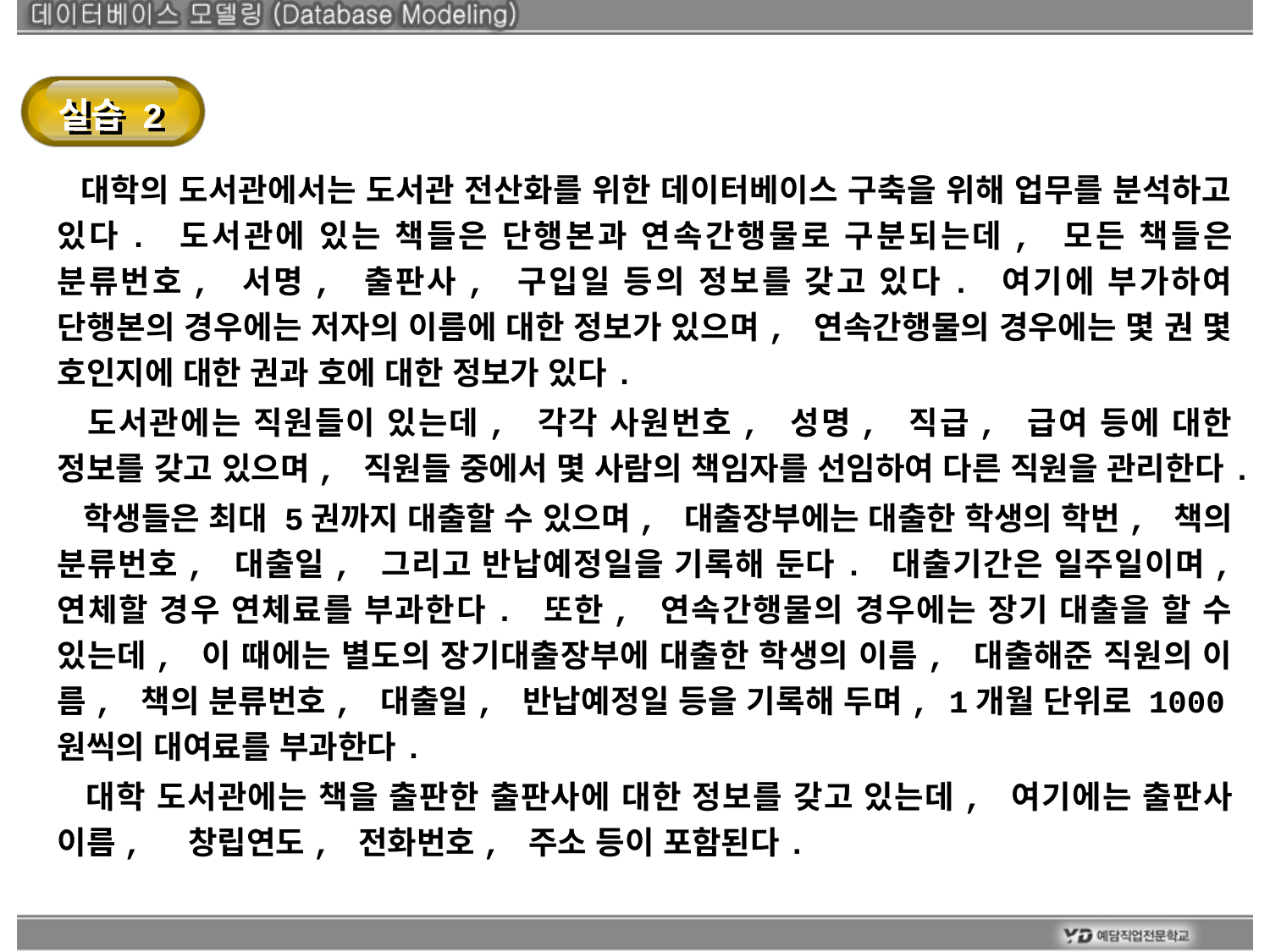

실습 2
  대학의 도서관에서는 도서관 전산화를 위한 데이터베이스 구축을 위해 업무를 분석하고 있다. 도서관에 있는 책들은 단행본과 연속간행물로 구분되는데, 모든 책들은 분류번호, 서명, 출판사, 구입일 등의 정보를 갖고 있다. 여기에 부가하여 단행본의 경우에는 저자의 이름에 대한 정보가 있으며, 연속간행물의 경우에는 몇 권 몇 호인지에 대한 권과 호에 대한 정보가 있다.
  도서관에는 직원들이 있는데, 각각 사원번호, 성명, 직급, 급여 등에 대한 정보를 갖고 있으며, 직원들 중에서 몇 사람의 책임자를 선임하여 다른 직원을 관리한다.
  학생들은 최대 5권까지 대출할 수 있으며, 대출장부에는 대출한 학생의 학번, 책의 분류번호, 대출일, 그리고 반납예정일을 기록해 둔다. 대출기간은 일주일이며, 연체할 경우 연체료를 부과한다. 또한, 연속간행물의 경우에는 장기 대출을 할 수 있는데, 이 때에는 별도의 장기대출장부에 대출한 학생의 이름, 대출해준 직원의 이름, 책의 분류번호, 대출일, 반납예정일 등을 기록해 두며, 1개월 단위로 1000원씩의 대여료를 부과한다.
  대학 도서관에는 책을 출판한 출판사에 대한 정보를 갖고 있는데, 여기에는 출판사 이름,  창립연도, 전화번호, 주소 등이 포함된다.